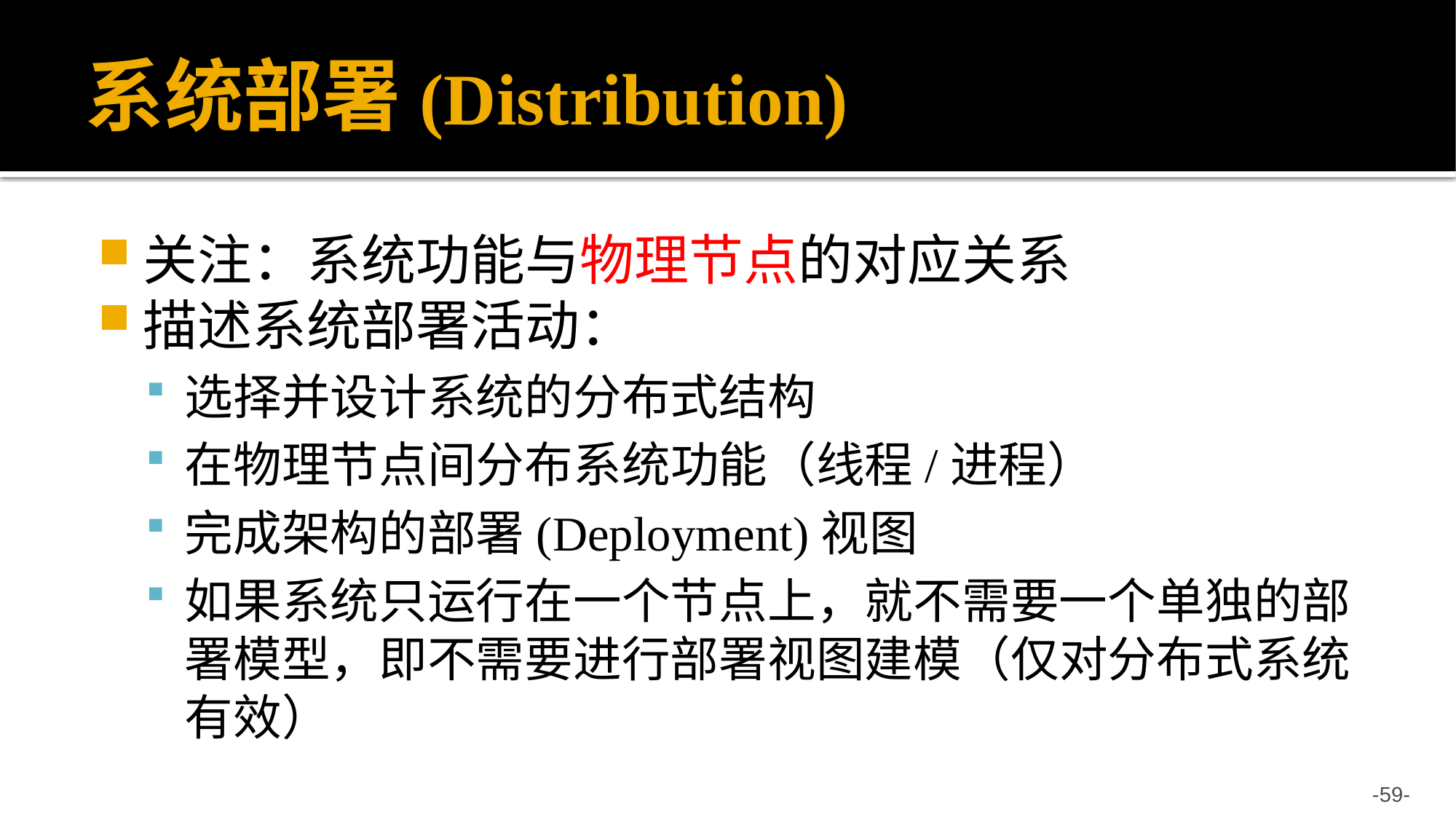

# 系统部署(Distribution)
关注：系统功能与物理节点的对应关系
描述系统部署活动：
选择并设计系统的分布式结构
在物理节点间分布系统功能（线程/进程）
完成架构的部署(Deployment)视图
如果系统只运行在一个节点上，就不需要一个单独的部署模型，即不需要进行部署视图建模（仅对分布式系统有效）
-59-